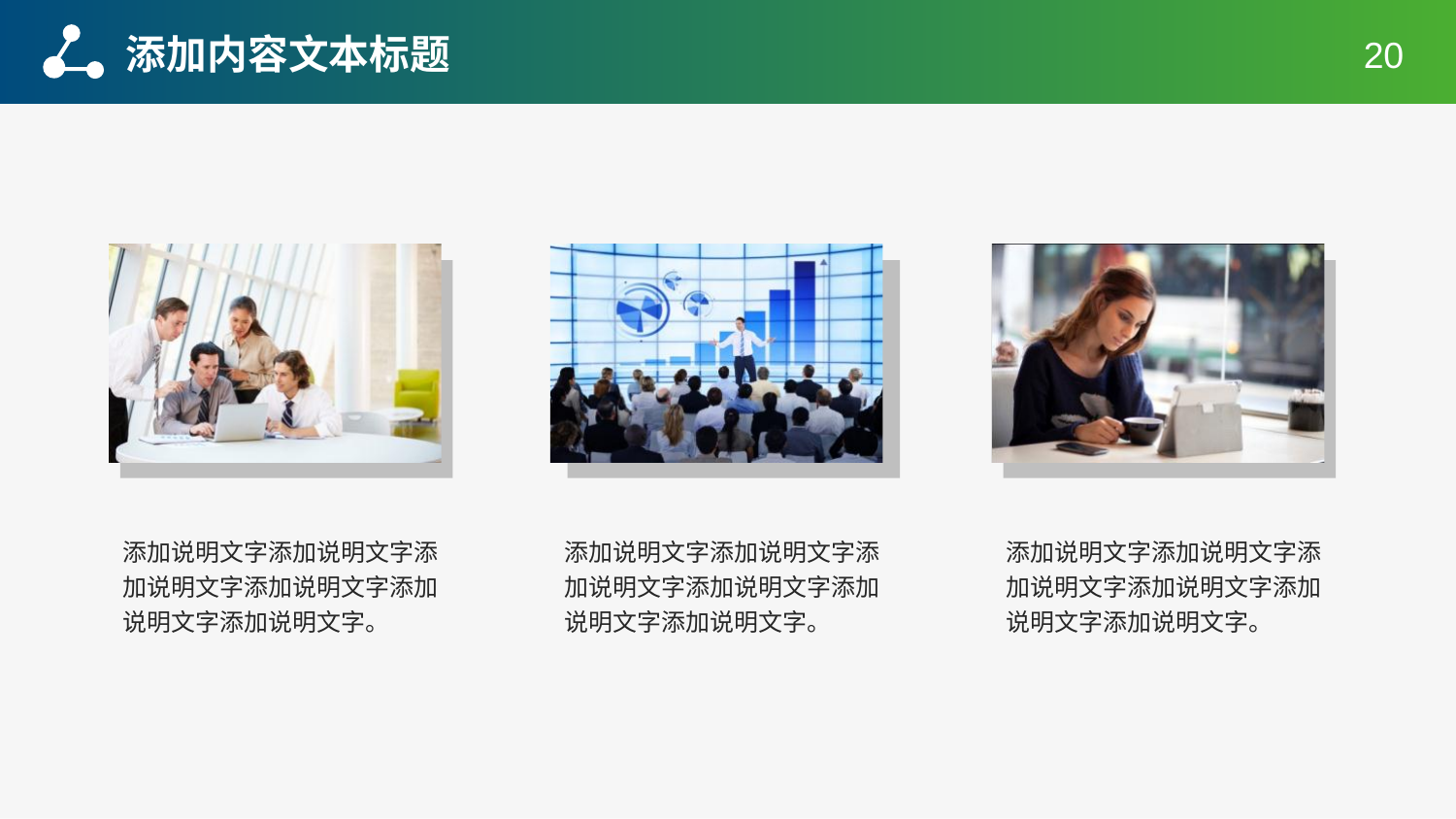

添加内容文本标题

20

添加说明文字添加说明文字添加说明文字添加说明文字添加说明文字添加说明文字。
添加说明文字添加说明文字添加说明文字添加说明文字添加说明文字添加说明文字。
添加说明文字添加说明文字添加说明文字添加说明文字添加说明文字添加说明文字。